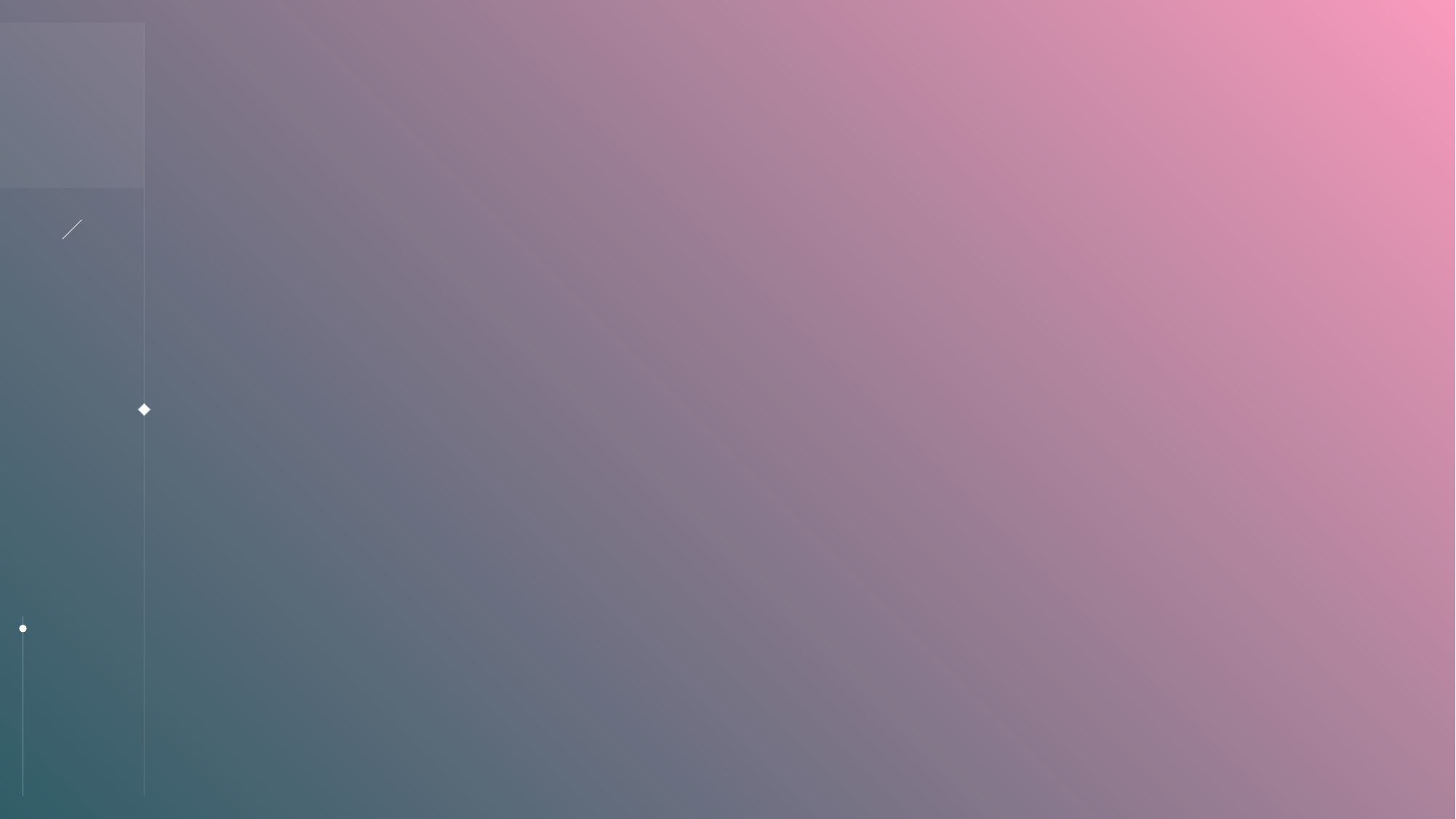

MEMORIES
DO NOT
OPEN
# 감사합니다.
Mood
Concept
Design
Marketing
Summary

23